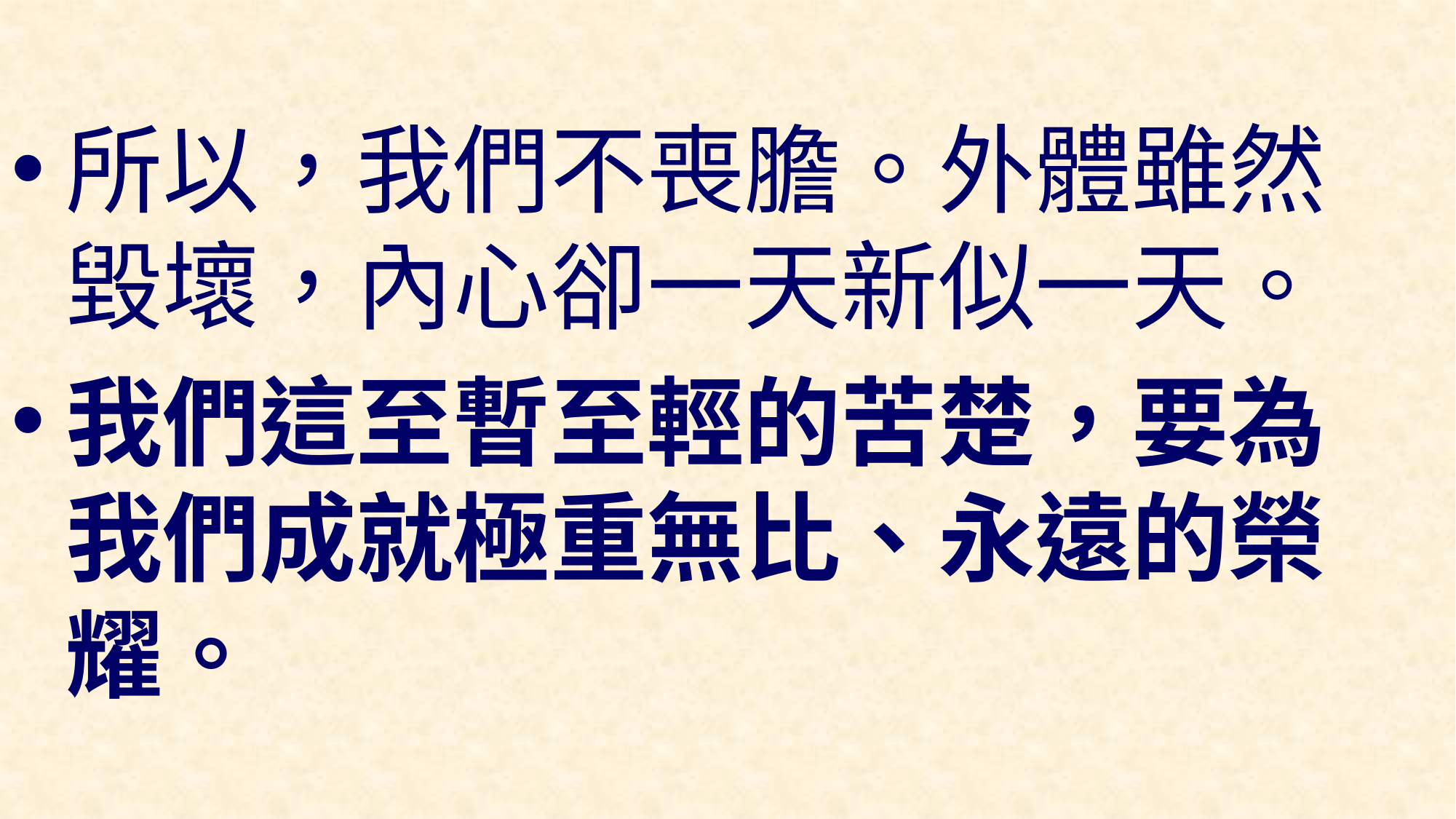

所以，我們不喪膽。外體雖然毀壞，內心卻一天新似一天。
我們這至暫至輕的苦楚，要為我們成就極重無比、永遠的榮耀。